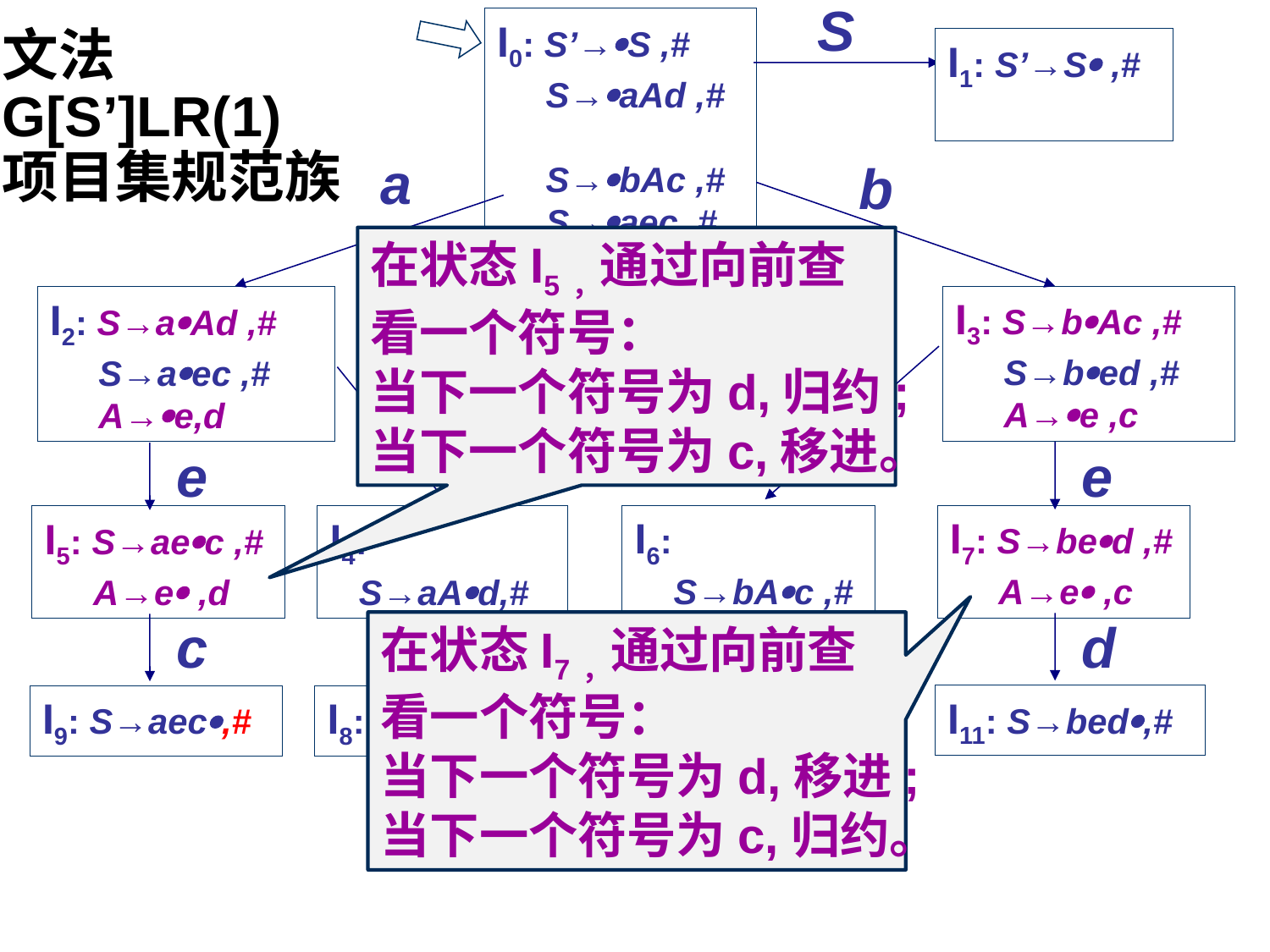

S
I0: S’→•S ,#
     S→•aAd ,#
     S→•bAc ,#
     S→•aec ,#
     S→•bed ,#

文法G[S’]LR(1)
项目集规范族
I1: S’→S• ,#

a
b

在状态I5，通过向前查看一个符号：
当下一个符号为d,归约;
当下一个符号为c,移进。
I3: S→b•Ac ,#
     S→b•ed ,#
     A→•e ,c
I2: S→a•Ad ,#
     S→a•ec ,#
     A→•e,d

A

A
e
e

I6:
    S→bA•c ,#
I7: S→be•d ,#
     A→e• ,c
I5: S→ae•c ,#
     A→e• ,d
I4:
   S→aA•d,#
c
d
c
d
在状态I7，通过向前查看一个符号：
当下一个符号为d,移进;
当下一个符号为c,归约。

I10: S→bAc•,#
I11: S→bed•,#
I9: S→aec•,#
I8: S→aAd•,#